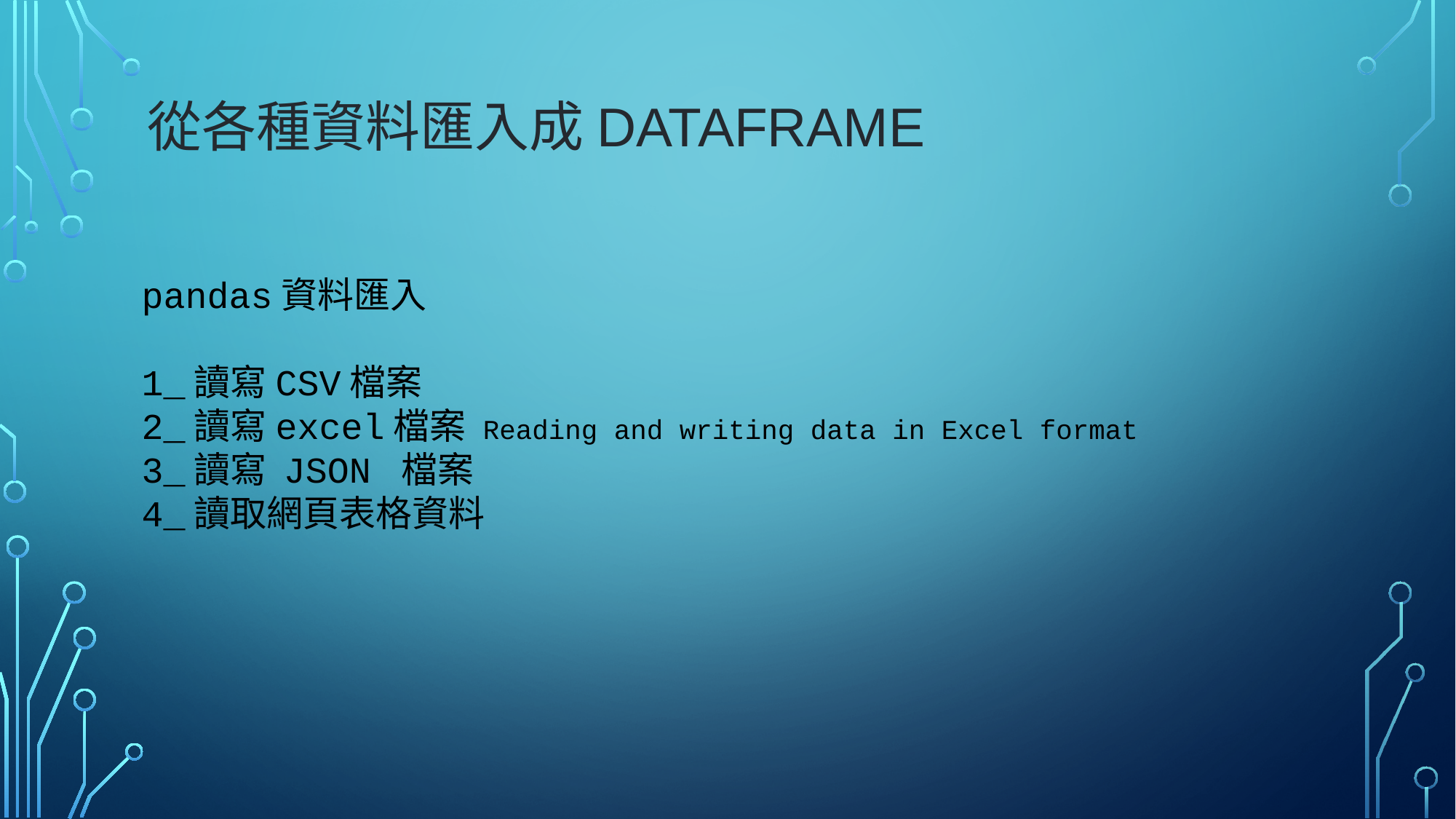

# 從各種資料匯入成dataframe
pandas資料匯入

1_讀寫CSV檔案
2_讀寫excel檔案 Reading and writing data in Excel format
3_讀寫 JSON 檔案
4_讀取網頁表格資料